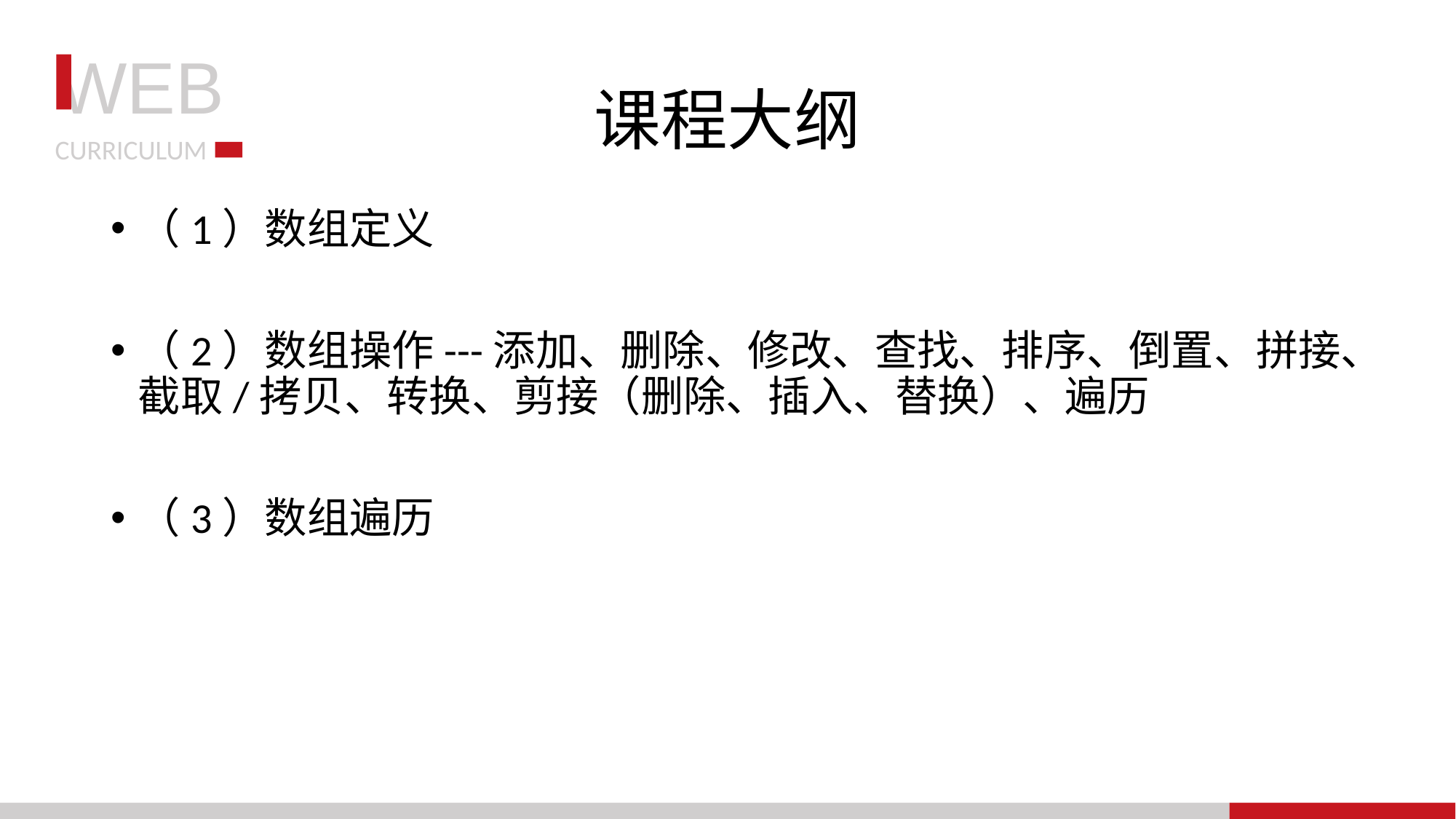

# 课程大纲
（1）数组定义

（2）数组操作---添加、删除、修改、查找、排序、倒置、拼接、截取/拷贝、转换、剪接（删除、插入、替换）、遍历

（3）数组遍历